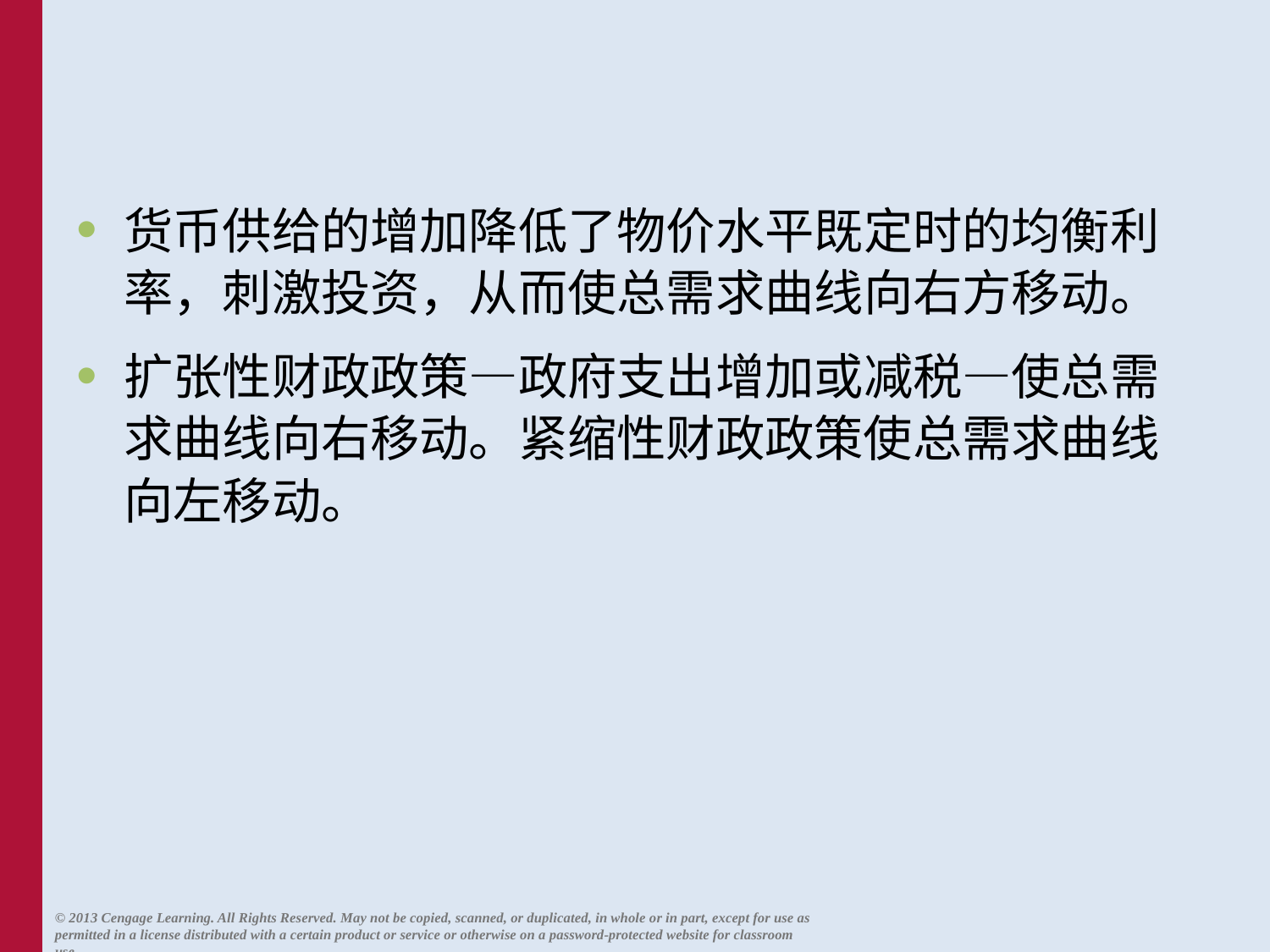

货币供给的增加降低了物价水平既定时的均衡利率，刺激投资，从而使总需求曲线向右方移动。
扩张性财政政策—政府支出增加或减税—使总需求曲线向右移动。紧缩性财政政策使总需求曲线向左移动。
© 2013 Cengage Learning. All Rights Reserved. May not be copied, scanned, or duplicated, in whole or in part, except for use as permitted in a license distributed with a certain product or service or otherwise on a password-protected website for classroom use.